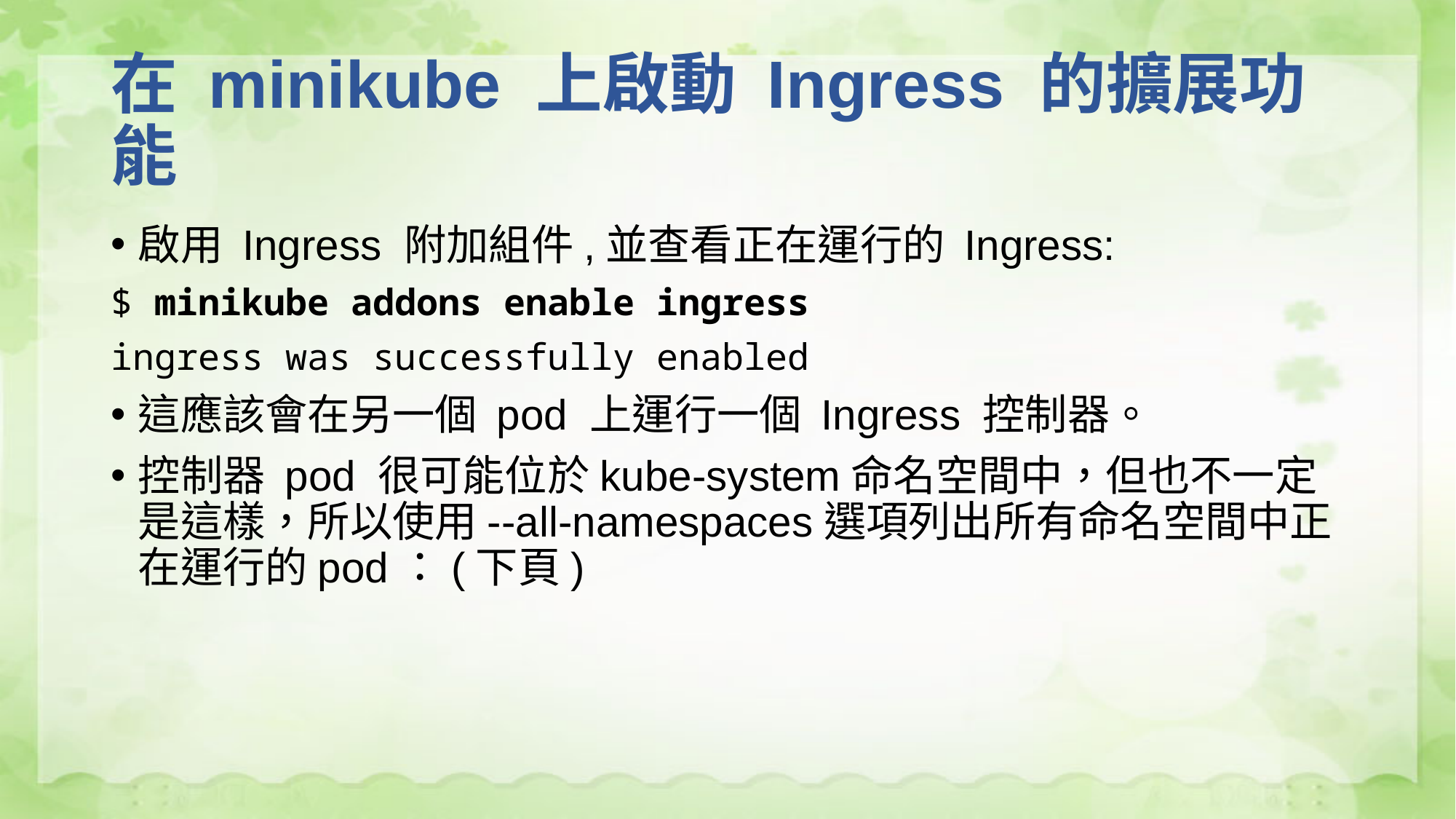

# 在 minikube 上啟動 Ingress 的擴展功能
啟用 Ingress 附加組件,並查看正在運行的 Ingress:
$ minikube addons enable ingress
ingress was successfully enabled
這應該會在另一個 pod 上運行一個 Ingress 控制器。
控制器 pod 很可能位於kube-system命名空間中，但也不一定是這樣，所以使用--all-namespaces選項列出所有命名空間中正在運行的pod：(下頁)